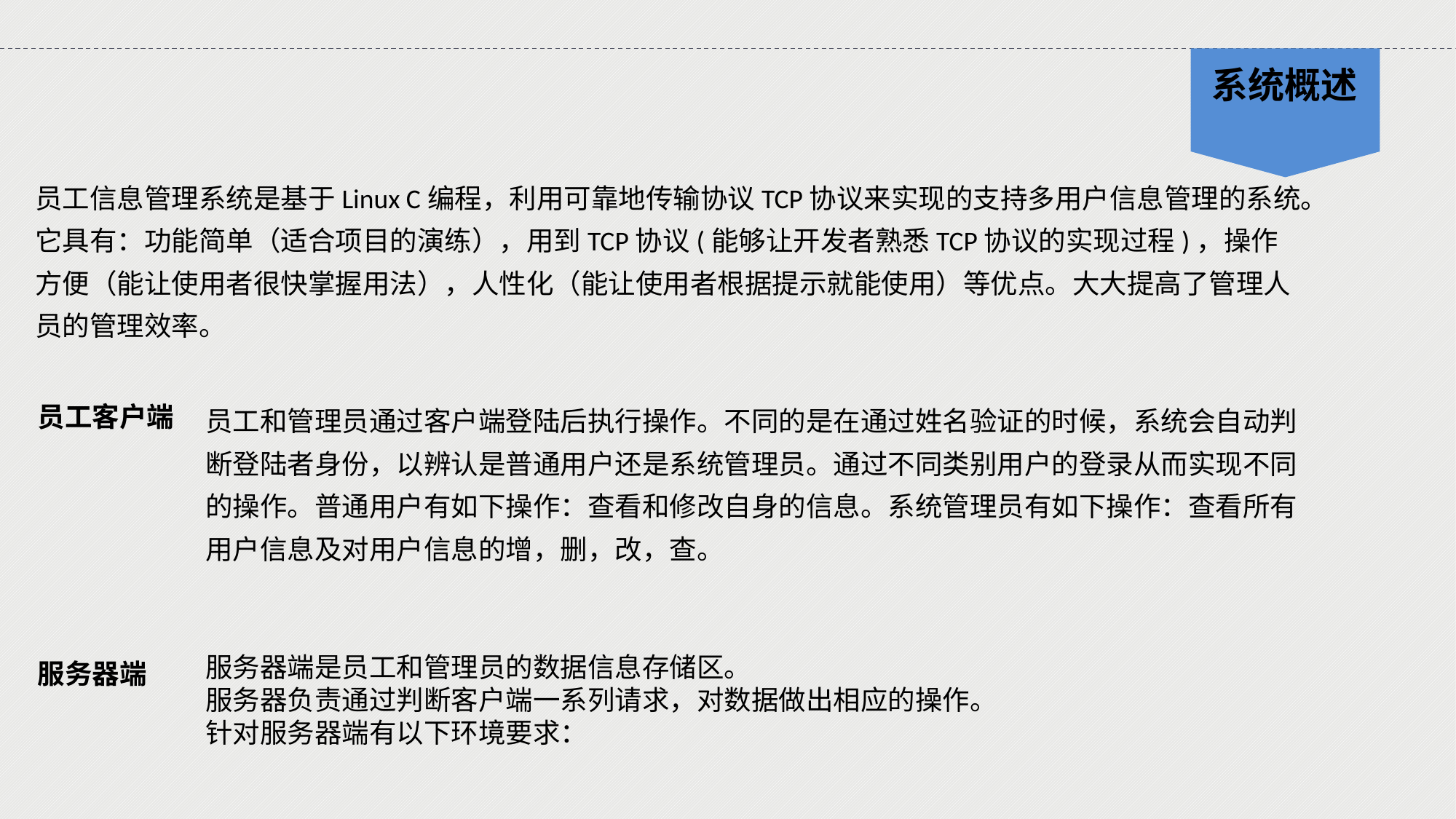

系统概述
员工信息管理系统是基于Linux C编程，利用可靠地传输协议TCP协议来实现的支持多用户信息管理的系统。它具有：功能简单（适合项目的演练），用到TCP协议(能够让开发者熟悉TCP协议的实现过程)，操作方便（能让使用者很快掌握用法），人性化（能让使用者根据提示就能使用）等优点。大大提高了管理人员的管理效率。

员工客户端
员工和管理员通过客户端登陆后执行操作。不同的是在通过姓名验证的时候，系统会自动判断登陆者身份，以辨认是普通用户还是系统管理员。通过不同类别用户的登录从而实现不同的操作。普通用户有如下操作：查看和修改自身的信息。系统管理员有如下操作：查看所有用户信息及对用户信息的增，删，改，查。
服务器端

服务器端是员工和管理员的数据信息存储区。
服务器负责通过判断客户端一系列请求，对数据做出相应的操作。
针对服务器端有以下环境要求：